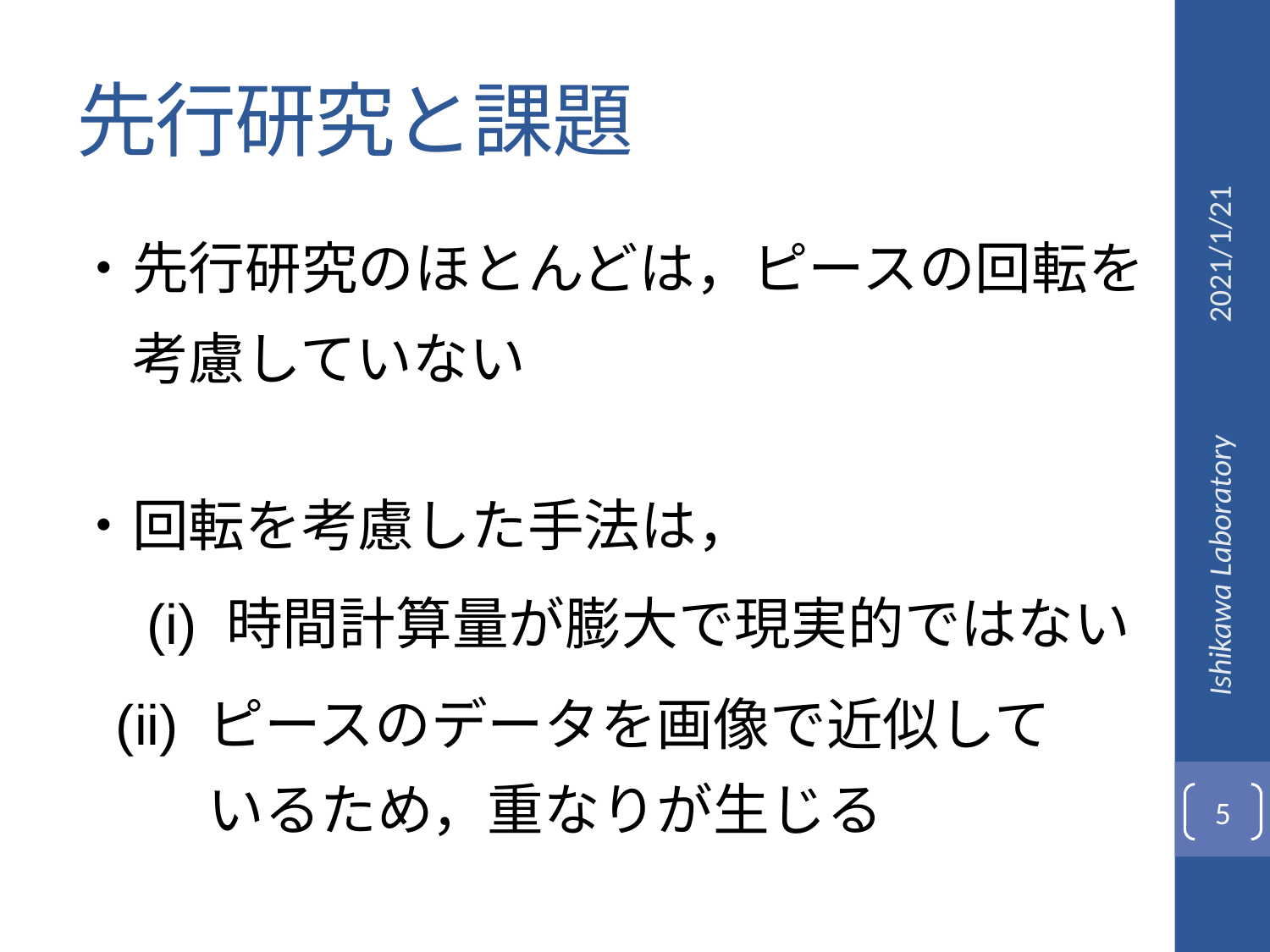

# 先行研究と課題
2021/1/21
・先行研究のほとんどは，ピースの回転を
　考慮していない
・回転を考慮した手法は，
Ishikawa Laboratory
　(i) 時間計算量が膨大で現実的ではない
  (ii) ピースのデータを画像で近似して
  (ii) いるため，重なりが生じる
5